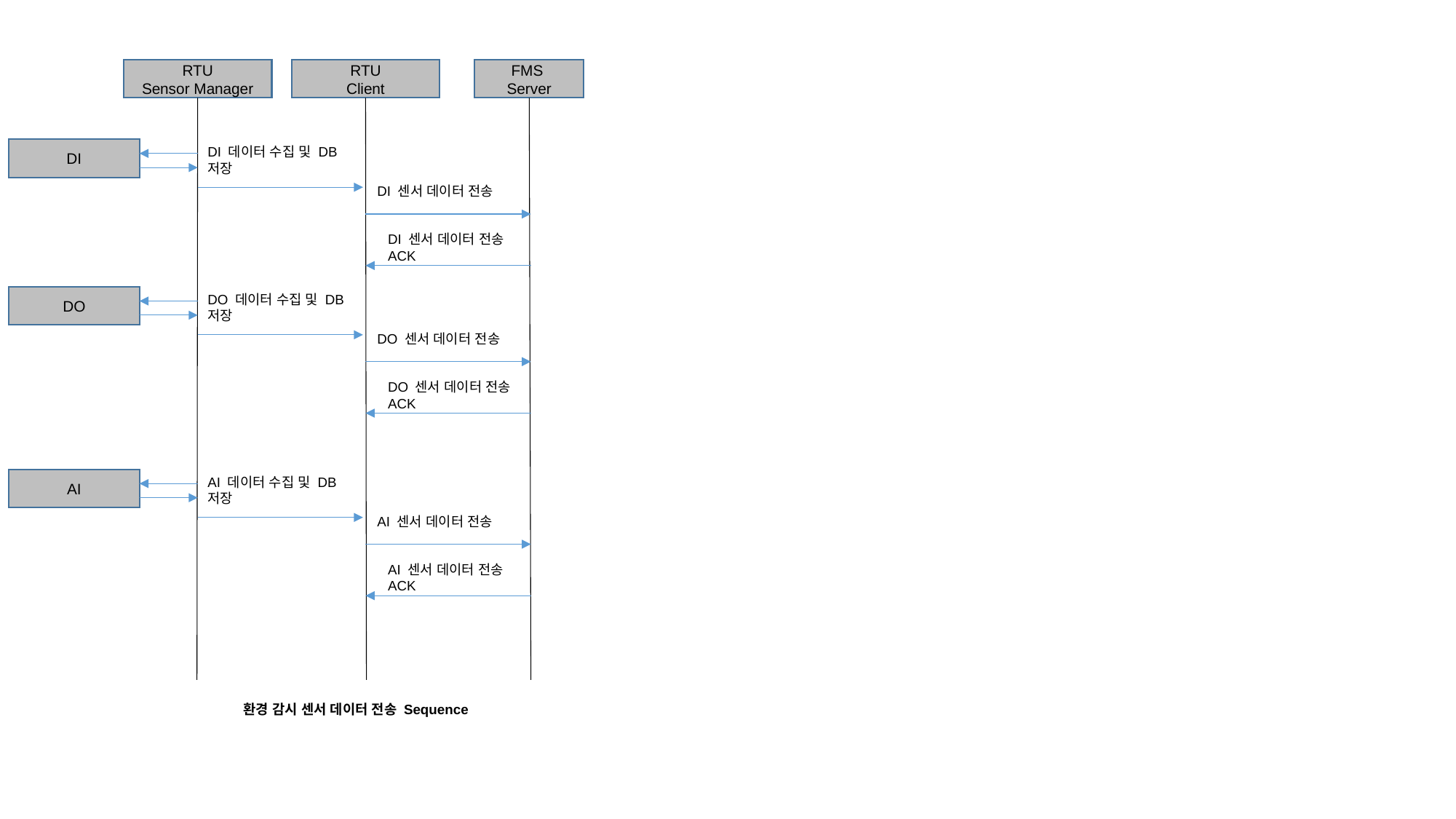

RTU
Sensor Manager
RTU
Client
FMS
Server
DI 데이터 수집 및 DB 저장
DI
DI 센서 데이터 전송
DI 센서 데이터 전송 ACK
DO 데이터 수집 및 DB 저장
DO
DO 센서 데이터 전송
DO 센서 데이터 전송 ACK
AI 데이터 수집 및 DB 저장
AI
AI 센서 데이터 전송
AI 센서 데이터 전송 ACK
환경 감시 센서 데이터 전송 Sequence